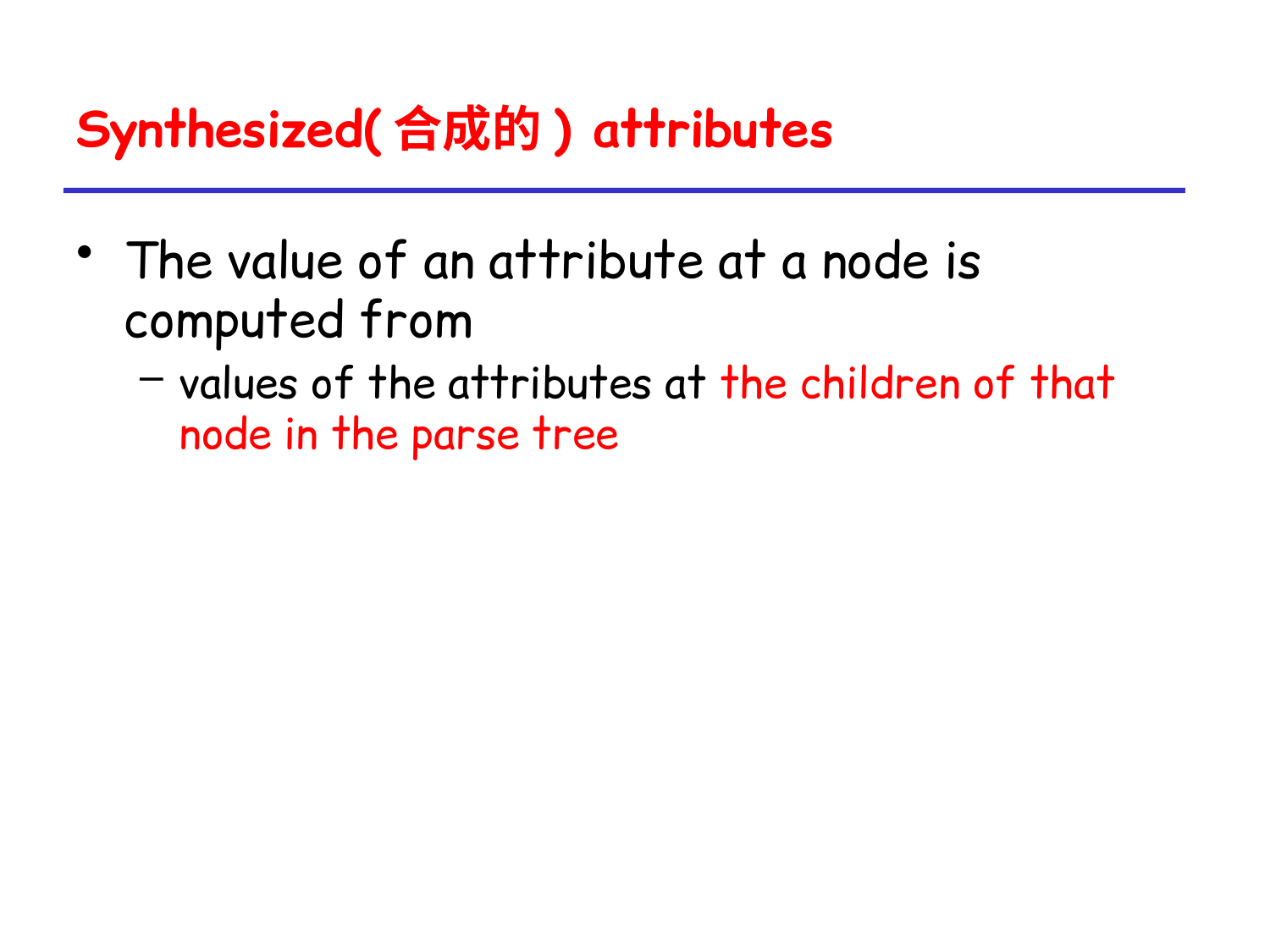

# Synthesized(合成的) attributes
The value of an attribute at a node is computed from
values of the attributes at the children of that node in the parse tree

41